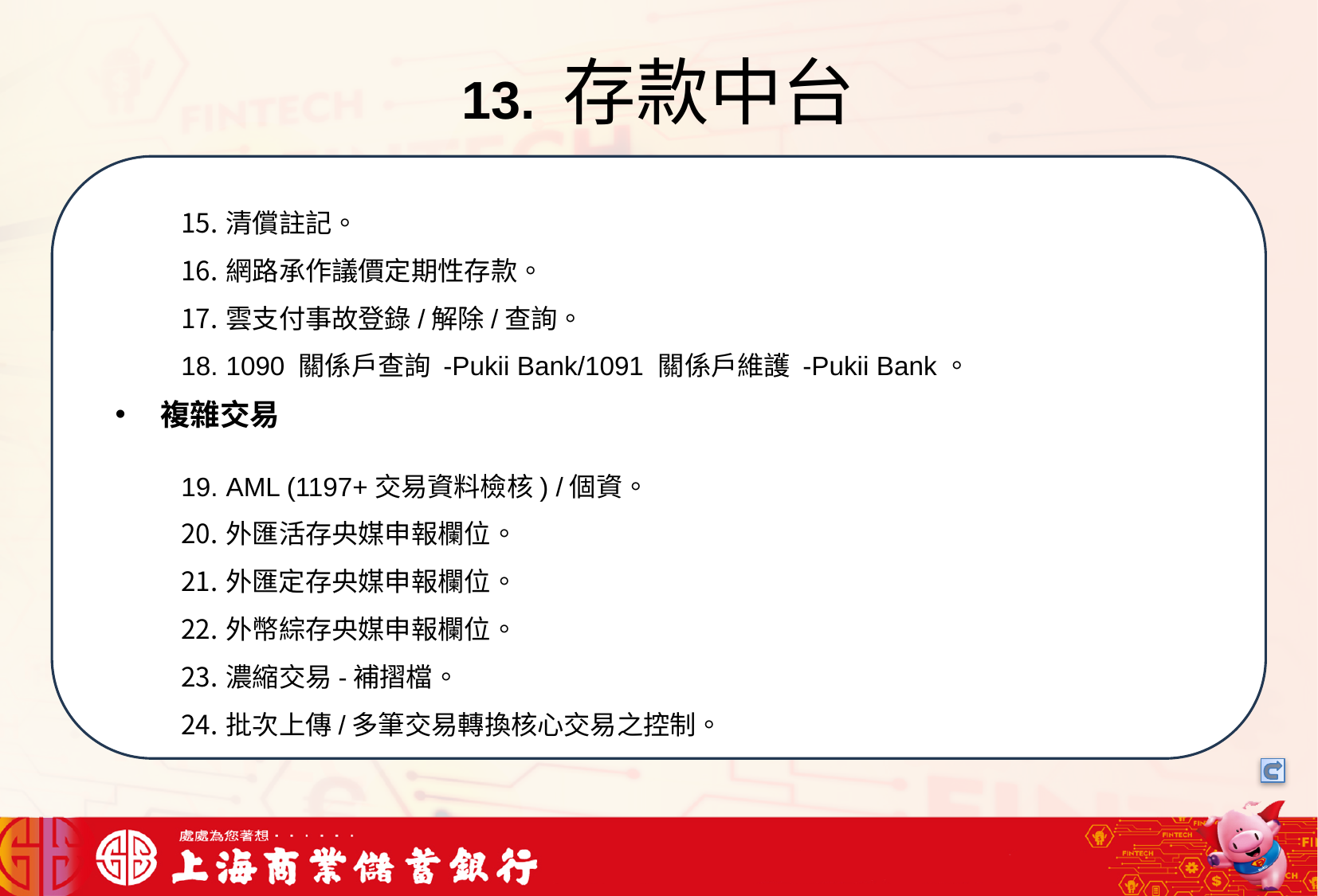

# 13. 存款中台
的答案回覆用戶

複雜交易

清償註記。
網路承作議價定期性存款。
雲支付事故登錄/解除/查詢。
1090 關係戶查詢 -Pukii Bank/1091 關係戶維護 -Pukii Bank。

AML (1197+交易資料檢核) /個資。
外匯活存央媒申報欄位。
外匯定存央媒申報欄位。
外幣綜存央媒申報欄位。
濃縮交易-補摺檔。
批次上傳/多筆交易轉換核心交易之控制。